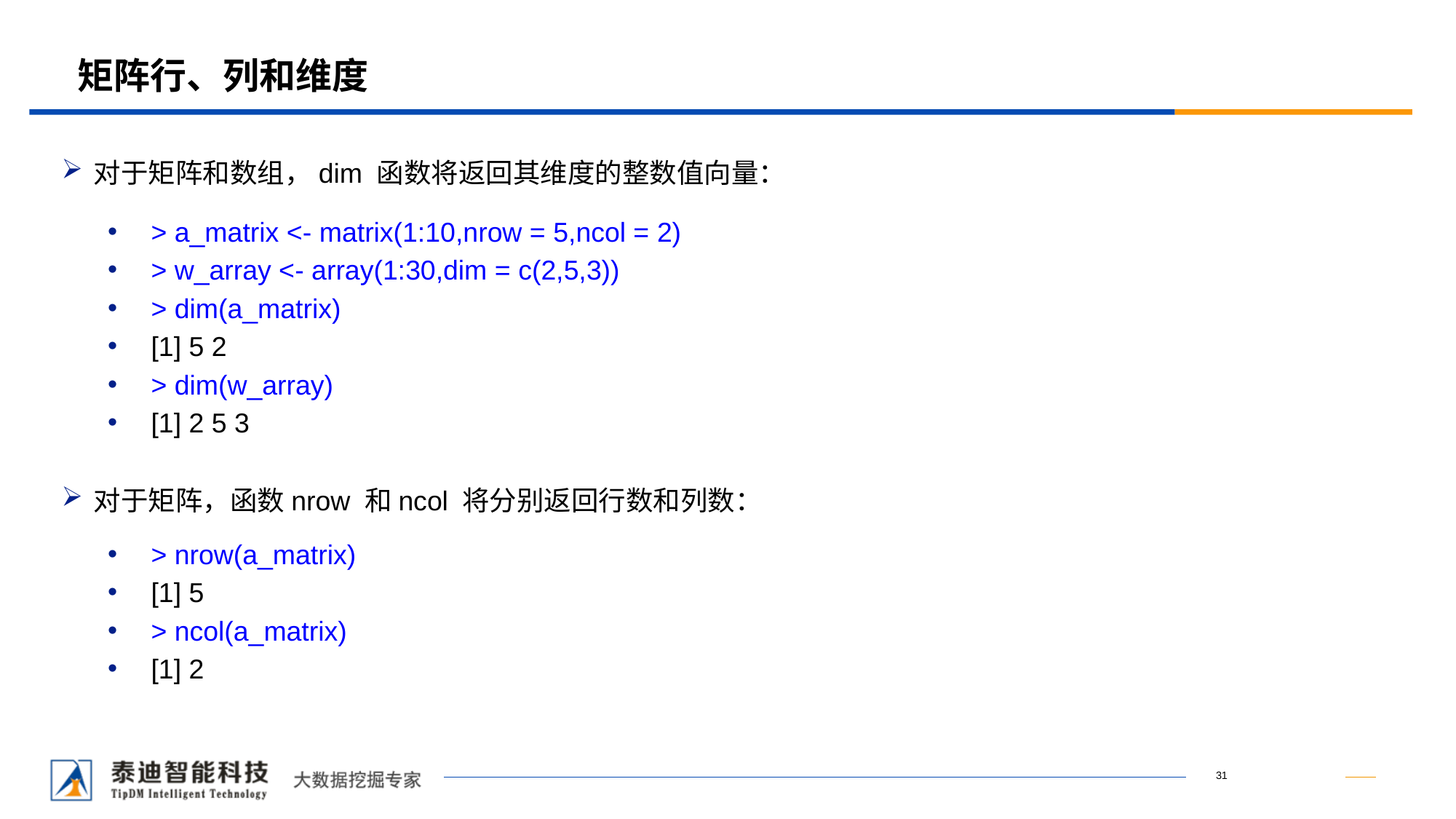

# 矩阵行、列和维度
对于矩阵和数组，dim 函数将返回其维度的整数值向量：

对于矩阵，函数nrow 和ncol 将分别返回行数和列数：

> a_matrix <- matrix(1:10,nrow = 5,ncol = 2)
> w_array <- array(1:30,dim = c(2,5,3))
> dim(a_matrix)
[1] 5 2
> dim(w_array)
[1] 2 5 3
> nrow(a_matrix)
[1] 5
> ncol(a_matrix)
[1] 2